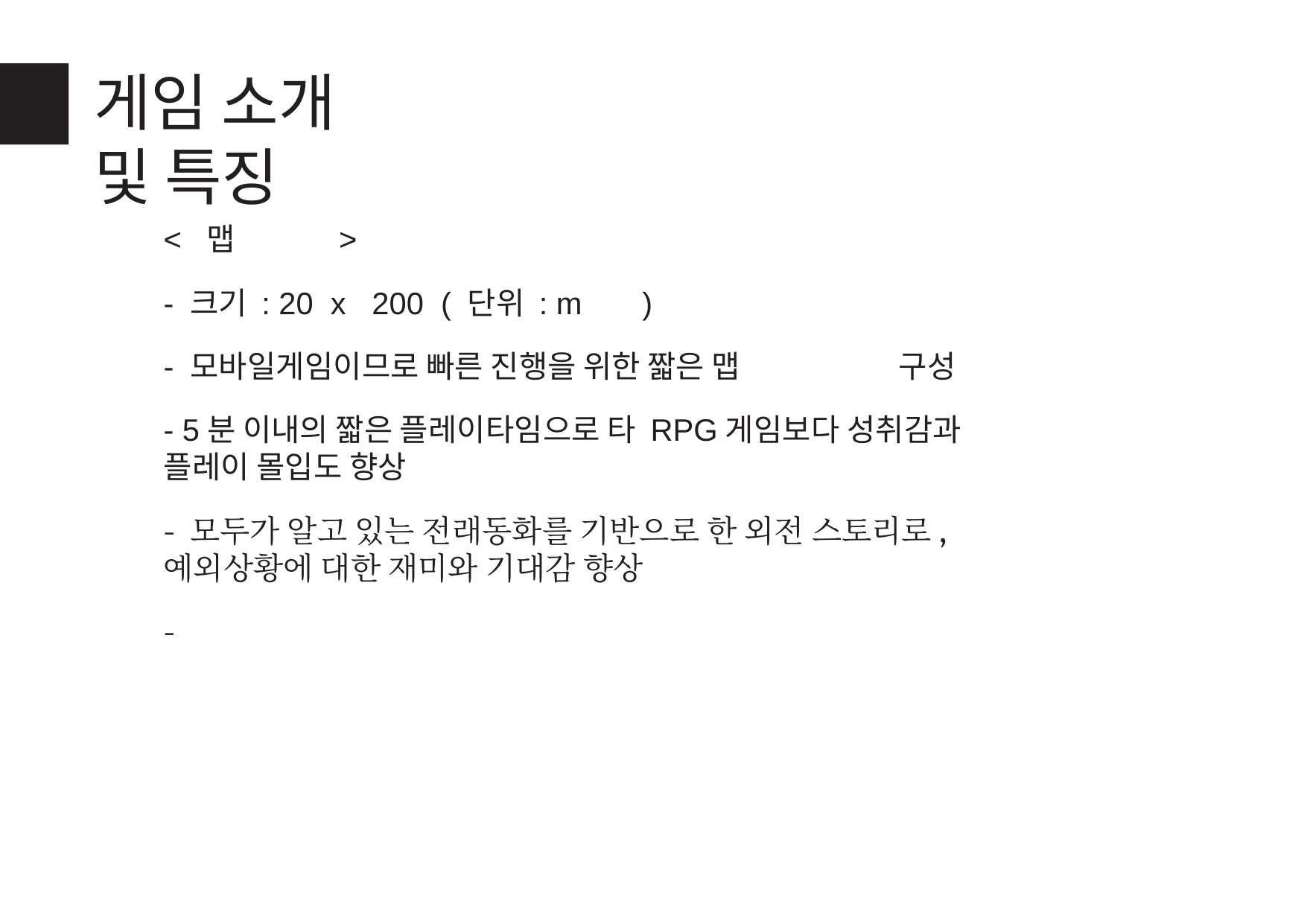

# 게임 소개 및 특징
<  맵              >
- 크기 : 20  x   200  ( 단위 : m       )
- 모바일게임이므로 빠른 진행을 위한 짧은 맵                       구성
- 5분 이내의 짧은 플레이타임으로 타 RPG게임보다 성취감과 플레이 몰입도 향상
- 모두가 알고 있는 전래동화를 기반으로 한 외전 스토리로, 예외상황에 대한 재미와 기대감 향상
-